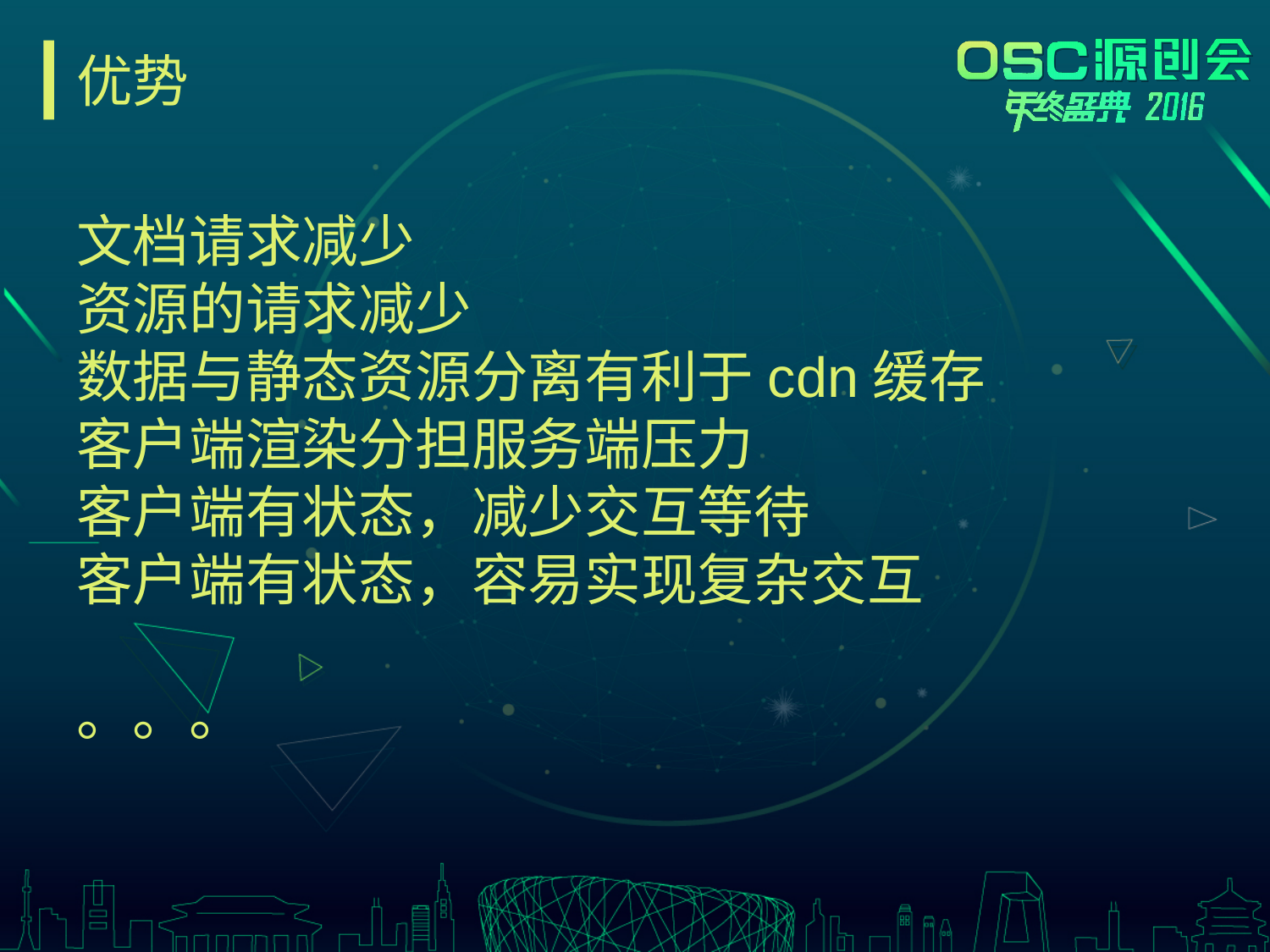

# 优势
文档请求减少
资源的请求减少
数据与静态资源分离有利于cdn缓存
客户端渲染分担服务端压力
客户端有状态，减少交互等待
客户端有状态，容易实现复杂交互

。。。